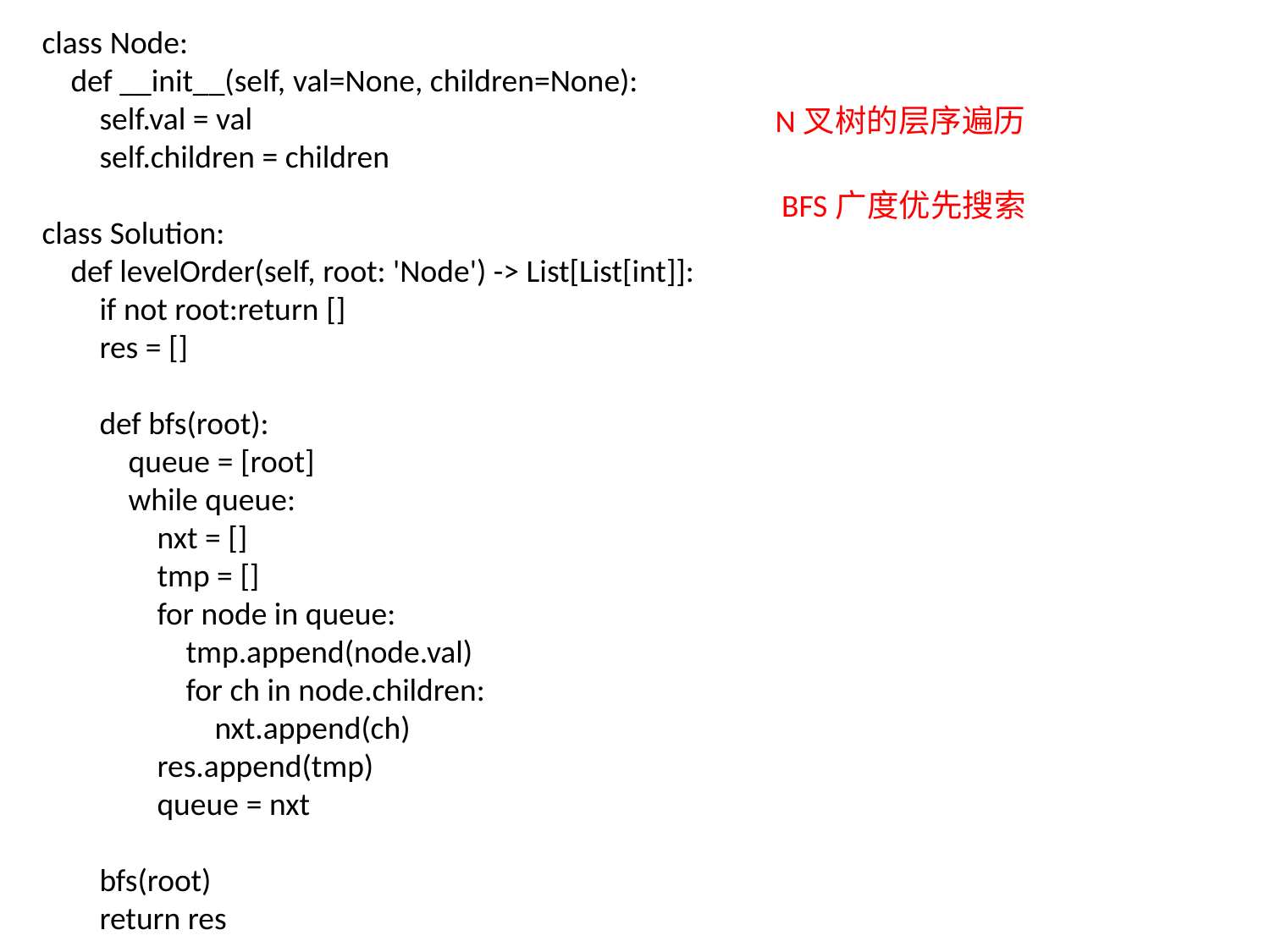

class Node:
    def __init__(self, val=None, children=None):
        self.val = val
        self.children = children
class Solution:
    def levelOrder(self, root: 'Node') -> List[List[int]]:
        if not root:return []
        res = []

        def bfs(root):
            queue = [root]
            while queue:
                nxt = []
                tmp = []
                for node in queue:
                    tmp.append(node.val)
                    for ch in node.children:
                        nxt.append(ch)
                res.append(tmp)
                queue = nxt

        bfs(root)
        return res
N叉树的层序遍历
BFS广度优先搜索